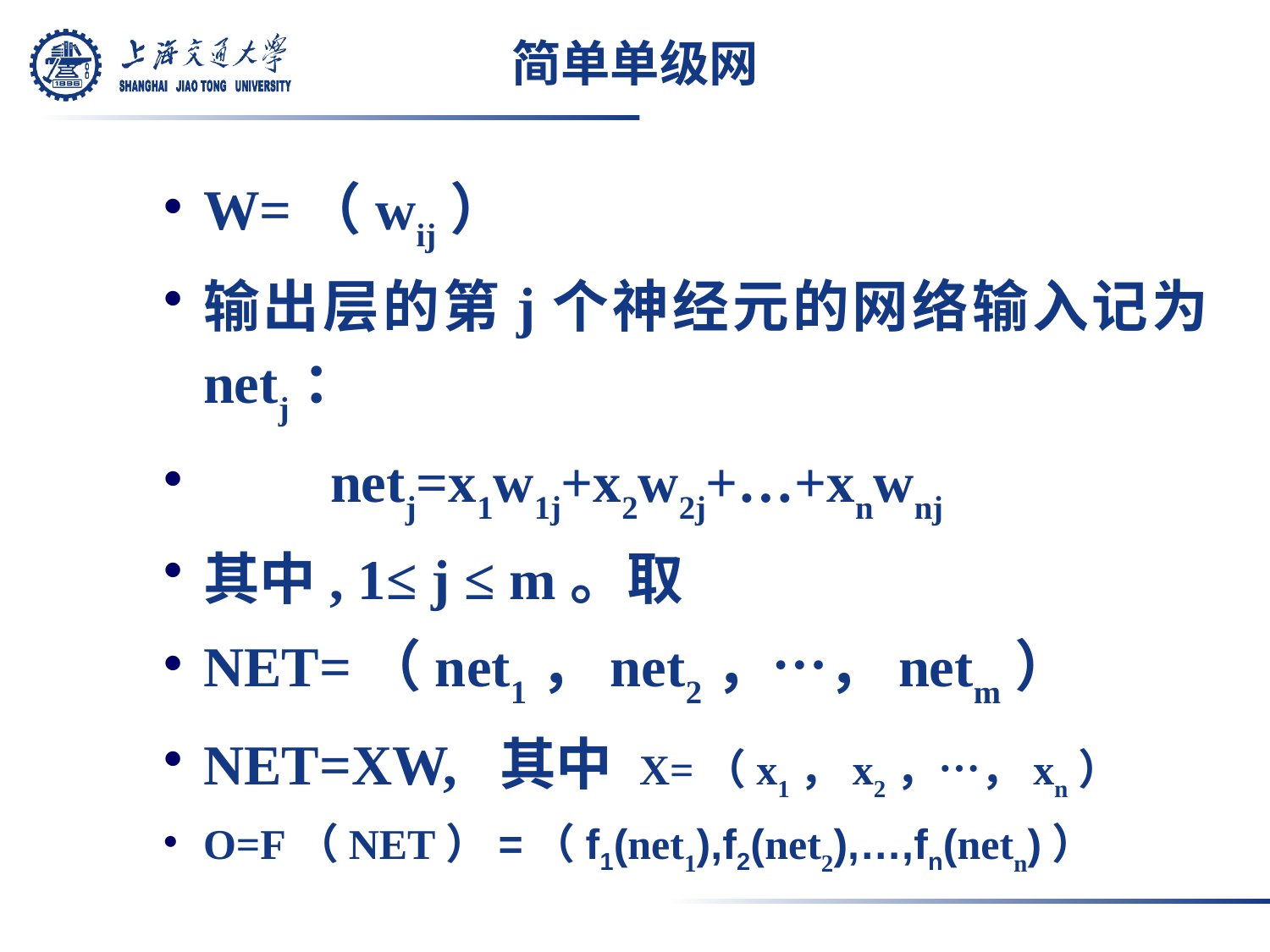

# 简单单级网
W=（wij）
输出层的第j个神经元的网络输入记为netj：
	netj=x1w1j+x2w2j+…+xnwnj
其中, 1≤ j ≤ m。取
NET=（net1，net2，…，netm）
NET=XW,  其中 X=（x1，x2，…，xn）
O=F（NET）=（f1(net1),f2(net2),…,fn(netn)）